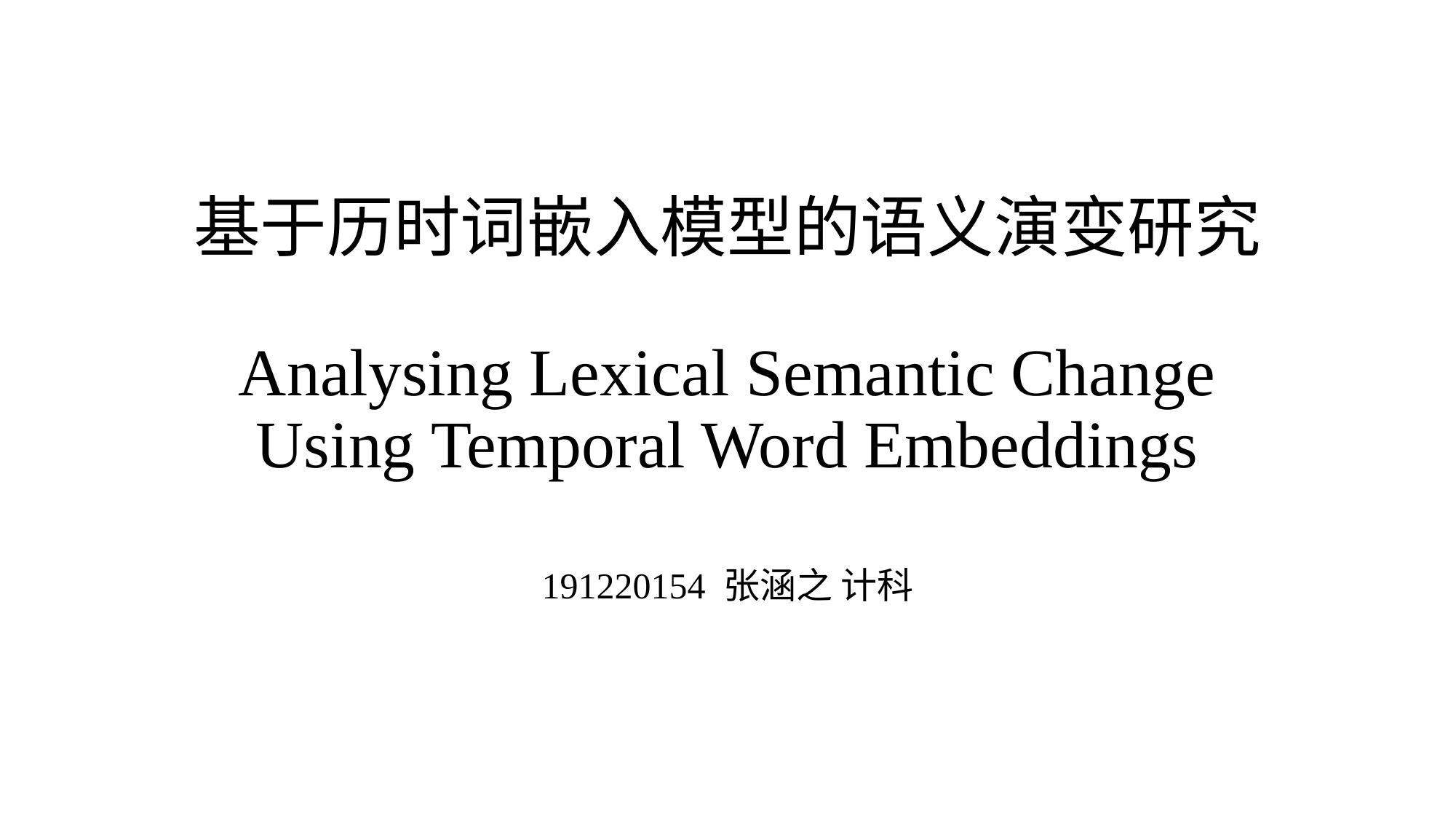

# 基于历时词嵌入模型的语义演变研究 Analysing Lexical Semantic Change Using Temporal Word Embeddings
191220154 张涵之 计科